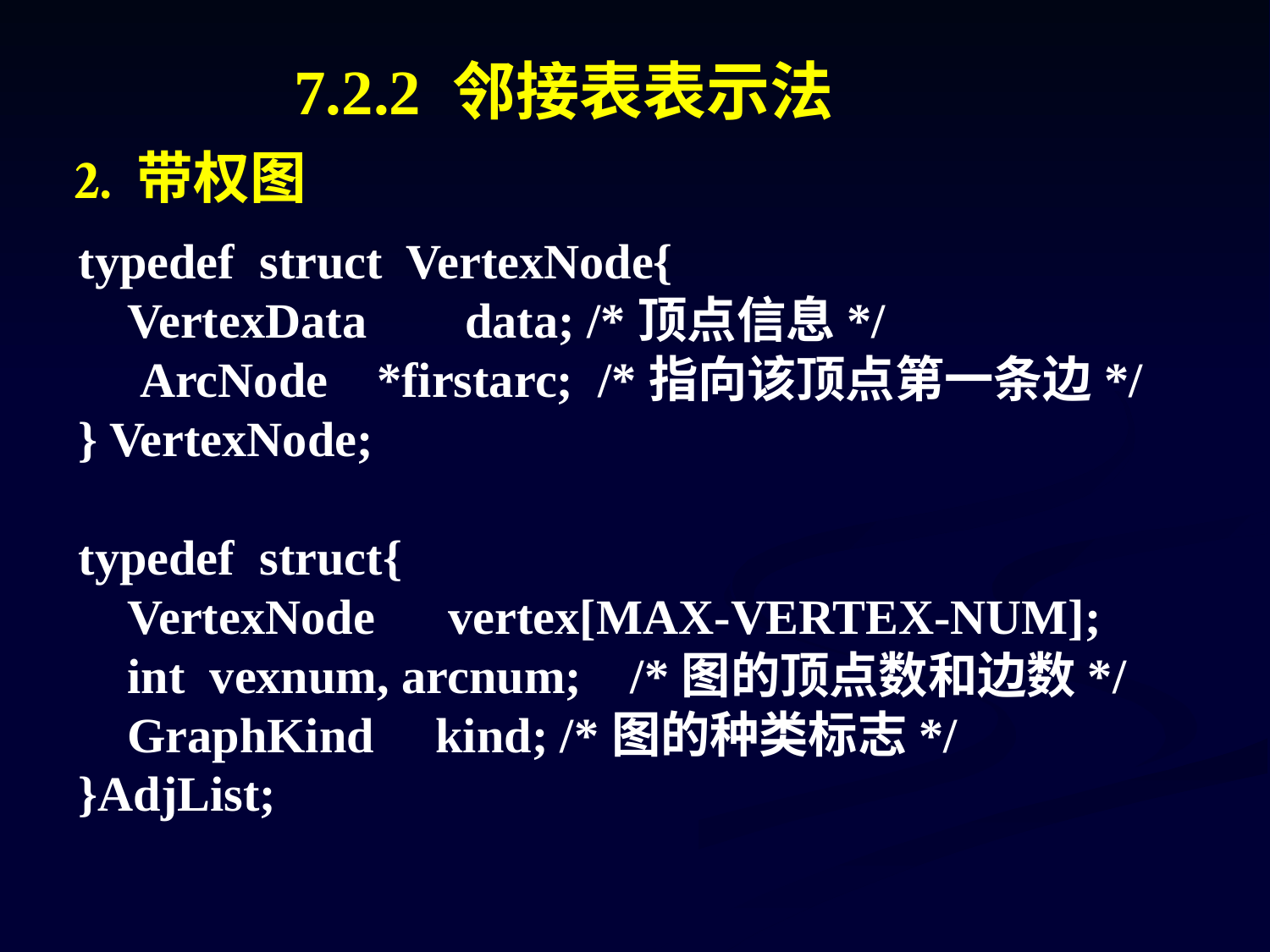

7.2.2 邻接表表示法
2. 带权图
typedef  struct  VertexNode{
    VertexData        data; /*顶点信息*/
     ArcNode    *firstarc;  /*指向该顶点第一条边*/
} VertexNode;

typedef  struct{
    VertexNode      vertex[MAX-VERTEX-NUM];
    int  vexnum, arcnum;    /*图的顶点数和边数*/
    GraphKind     kind; /*图的种类标志*/
}AdjList;